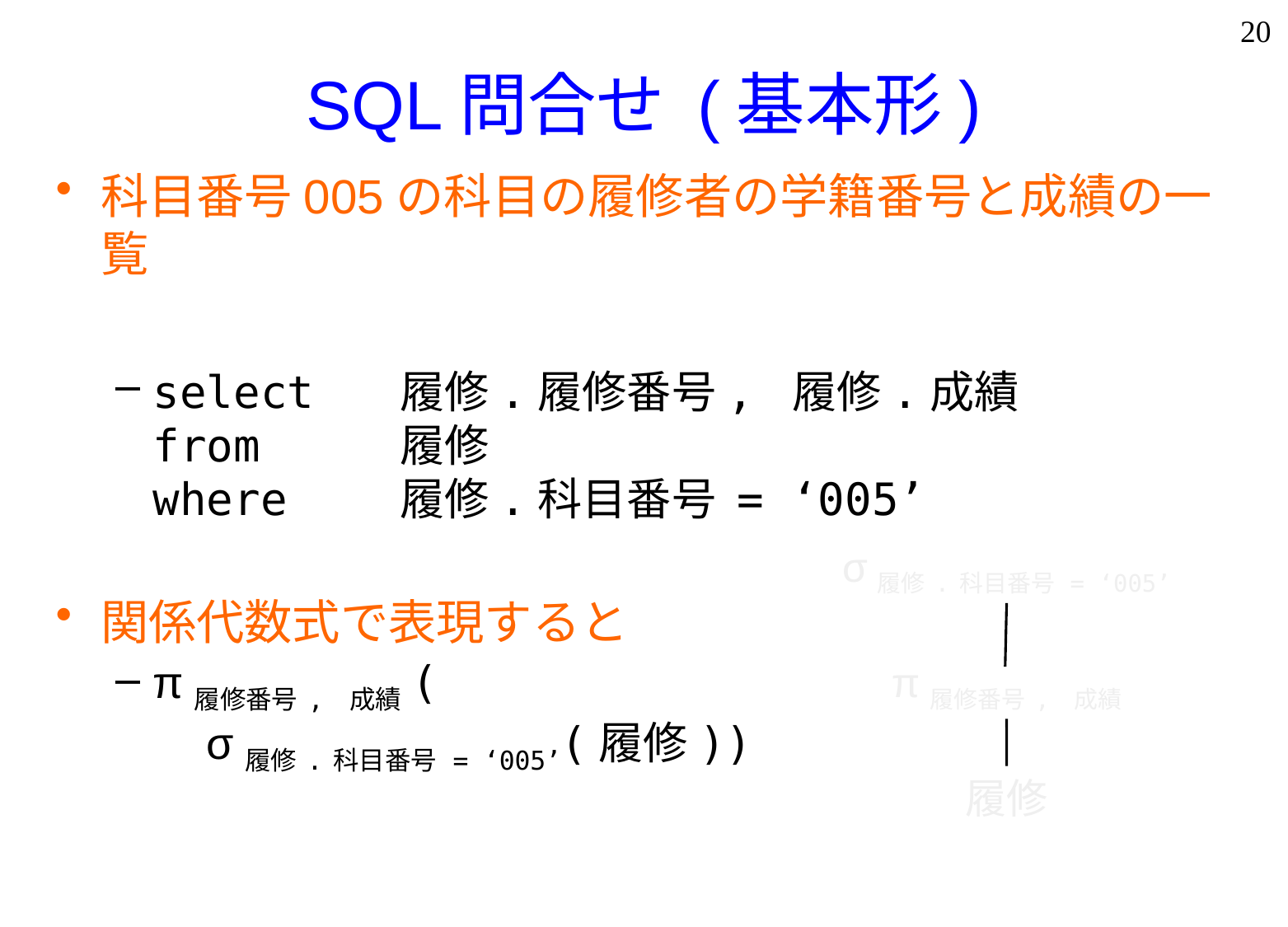

20
# SQL問合せ (基本形)
科目番号005の科目の履修者の学籍番号と成績の一覧

select	履修.履修番号, 履修.成績
from		履修
where 	履修.科目番号 = ‘005’

関係代数式で表現すると
π履修番号, 成績(
  σ履修.科目番号 = ‘005’(履修))
σ履修.科目番号 = ‘005’
π履修番号, 成績
履修